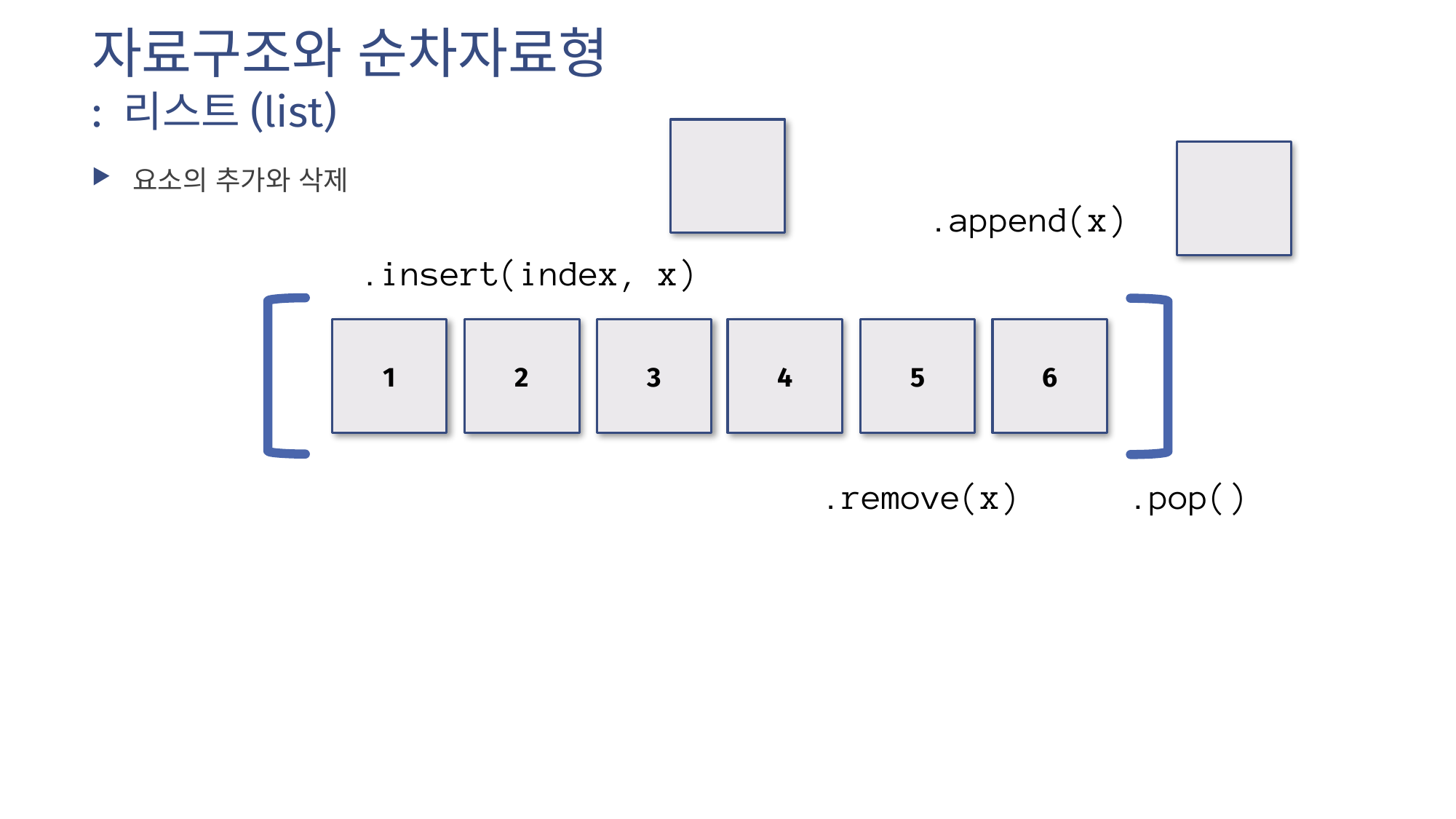

# 자료구조와 순차자료형 : 리스트(list)

요소의 추가와 삭제
.append(x)
.insert(index, x)

1
2
3
4
5
6
.remove(x)
.pop()